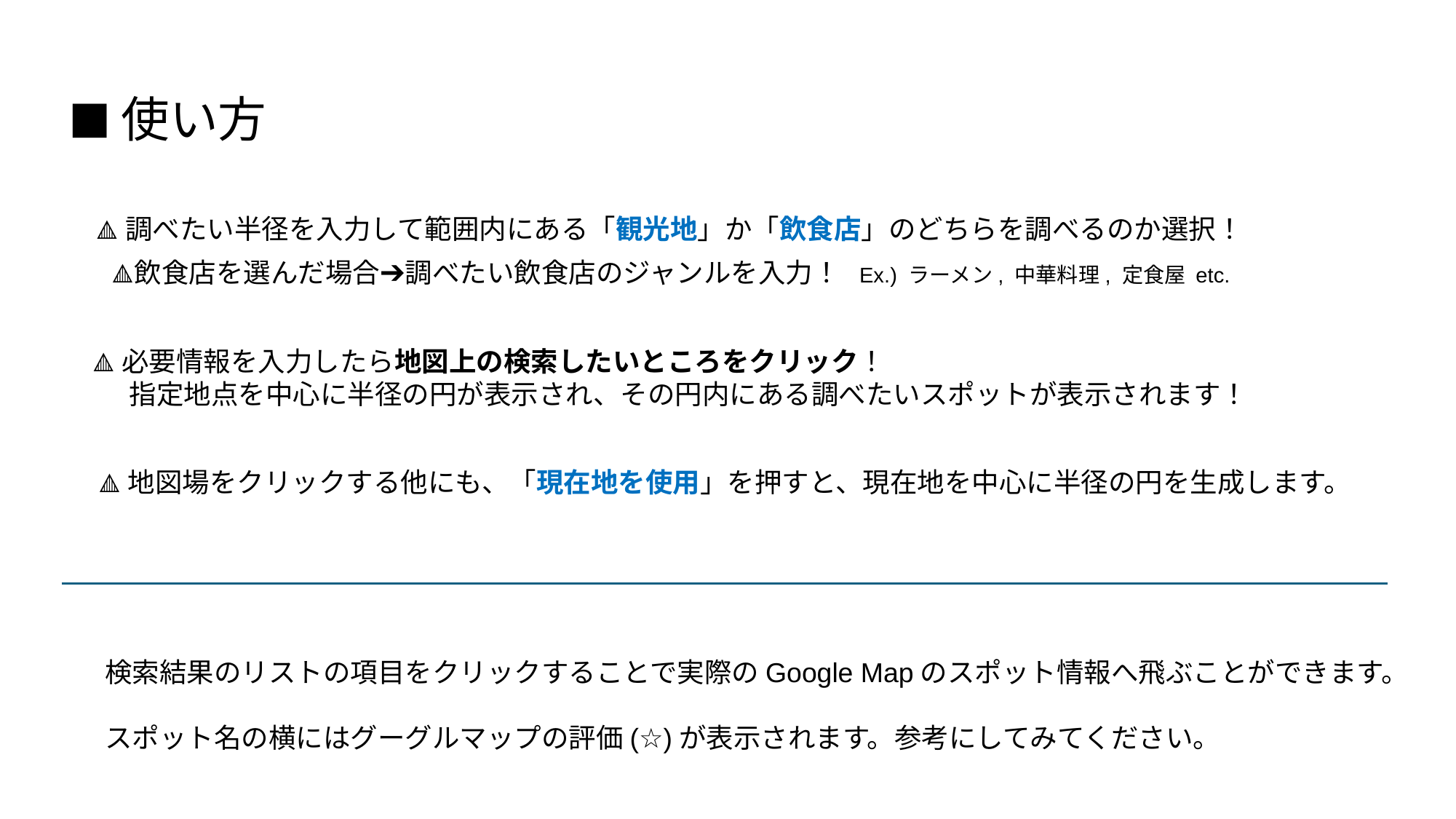

■使い方
🔺調べたい半径を入力して範囲内にある「観光地」か「飲食店」のどちらを調べるのか選択！
　🔺飲食店を選んだ場合➔調べたい飲食店のジャンルを入力！  Ex.) ラーメン, 中華料理, 定食屋 etc.
🔺必要情報を入力したら地図上の検索したいところをクリック！
     指定地点を中心に半径の円が表示され、その円内にある調べたいスポットが表示されます！
🔺地図場をクリックする他にも、「現在地を使用」を押すと、現在地を中心に半径の円を生成します。
検索結果のリストの項目をクリックすることで実際のGoogle Mapのスポット情報へ飛ぶことができます。

スポット名の横にはグーグルマップの評価(☆)が表示されます。参考にしてみてください。